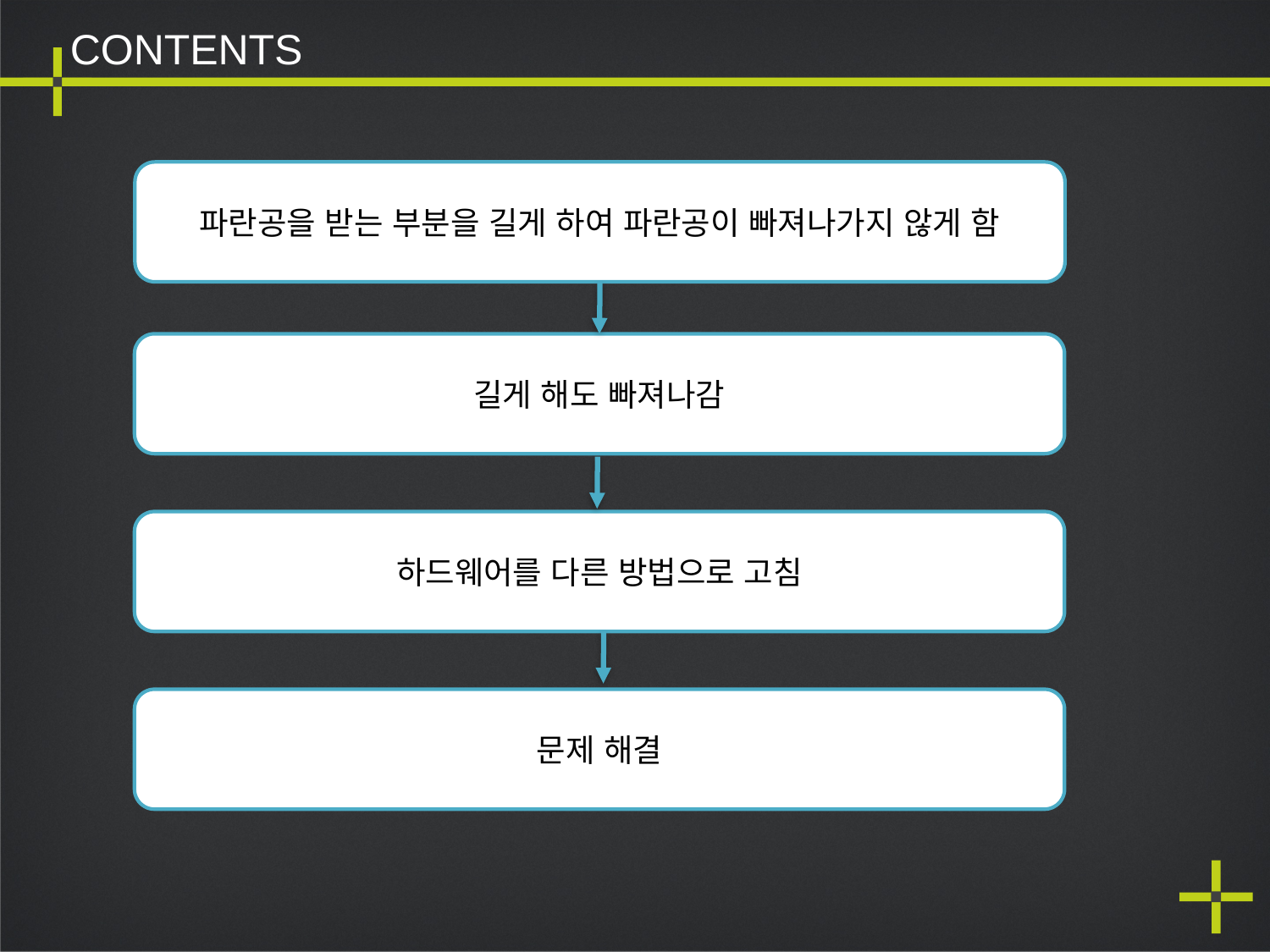

CONTENTS
파란공을 받는 부분을 길게 하여 파란공이 빠져나가지 않게 함
길게 해도 빠져나감
하드웨어를 다른 방법으로 고침
문제 해결